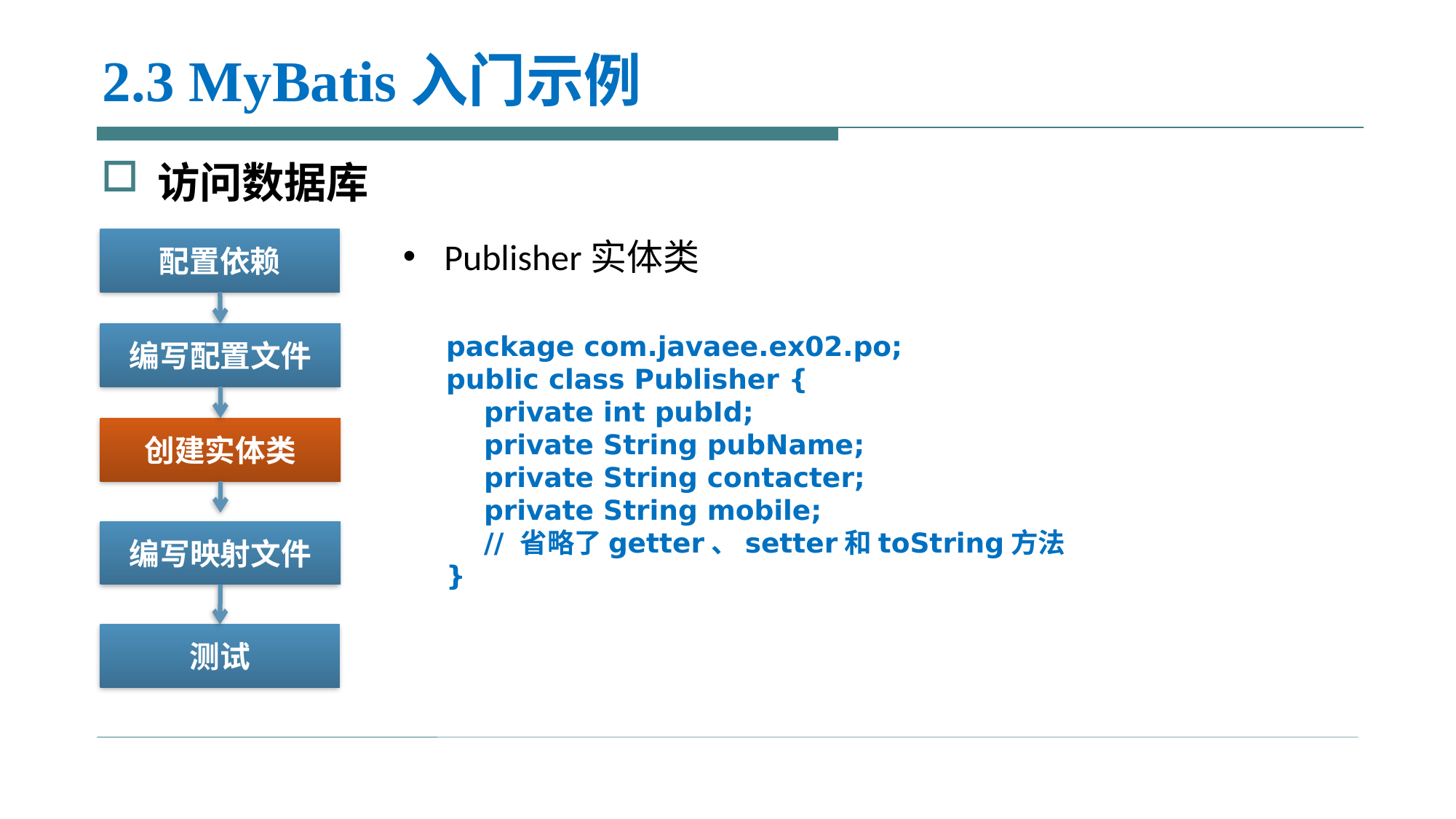

# 2.3 MyBatis入门示例
访问数据库
配置依赖
Publisher实体类

编写配置文件
package com.javaee.ex02.po;
public class Publisher {
    private int pubId;
    private String pubName;
    private String contacter;
    private String mobile;
    // 省略了getter、setter和toString方法
}
创建实体类
编写映射文件
测试
22